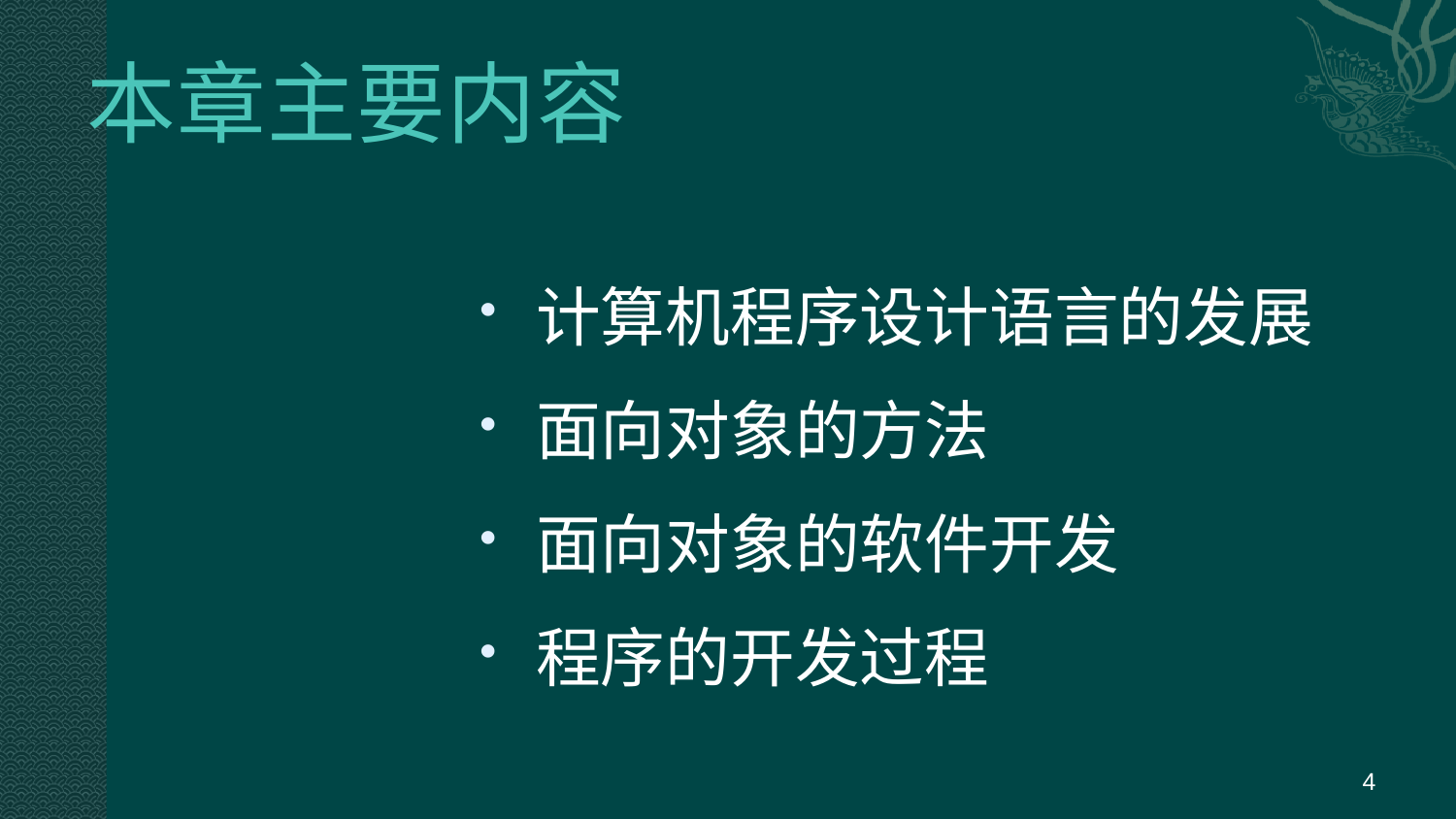

# 本章主要内容
计算机程序设计语言的发展
面向对象的方法
面向对象的软件开发
程序的开发过程
4